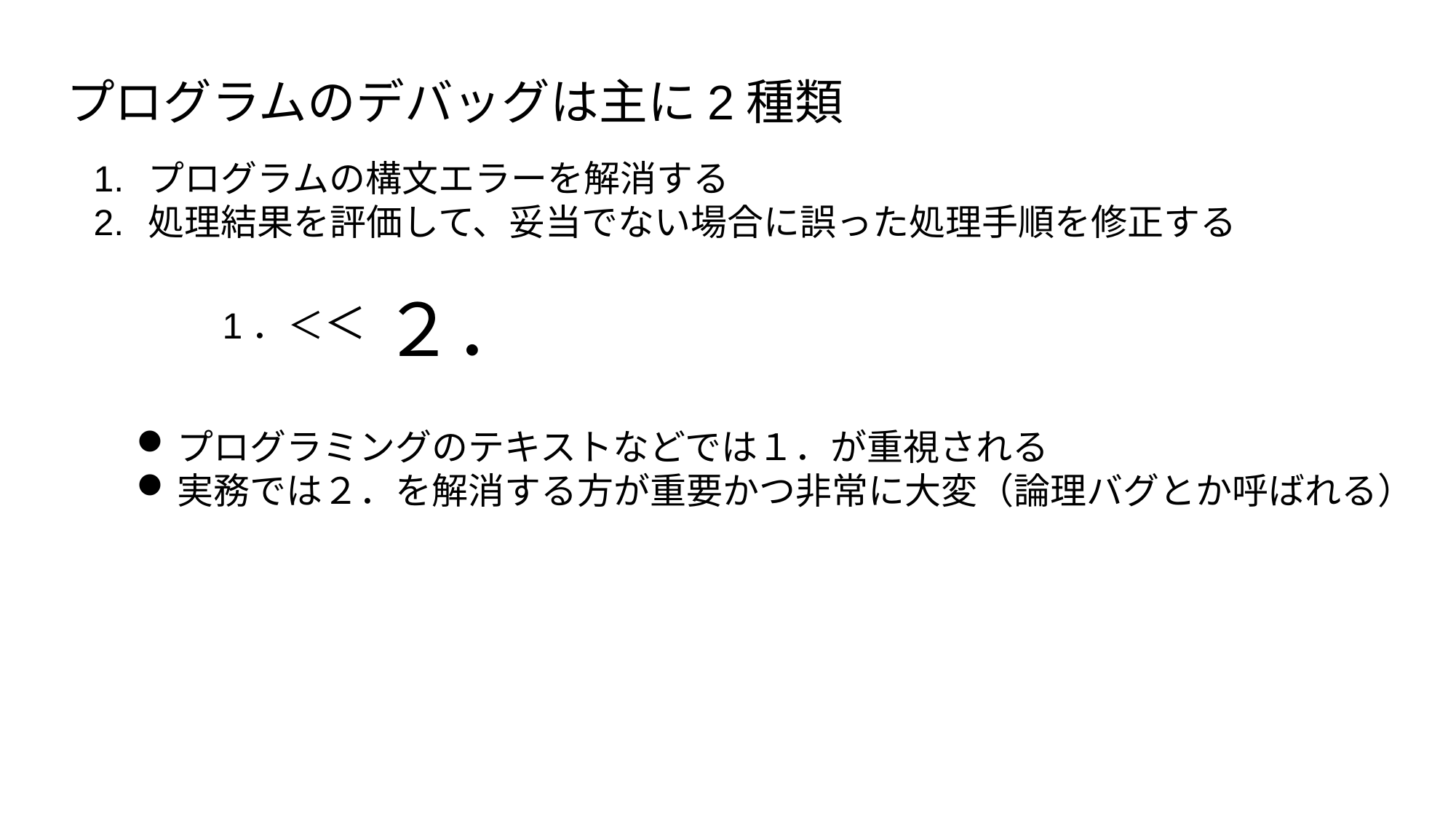

プログラムのデバッグは主に2種類
プログラムの構文エラーを解消する
処理結果を評価して、妥当でない場合に誤った処理手順を修正する
２．
1．＜＜
プログラミングのテキストなどでは１．が重視される
実務では２．を解消する方が重要かつ非常に大変（論理バグとか呼ばれる）